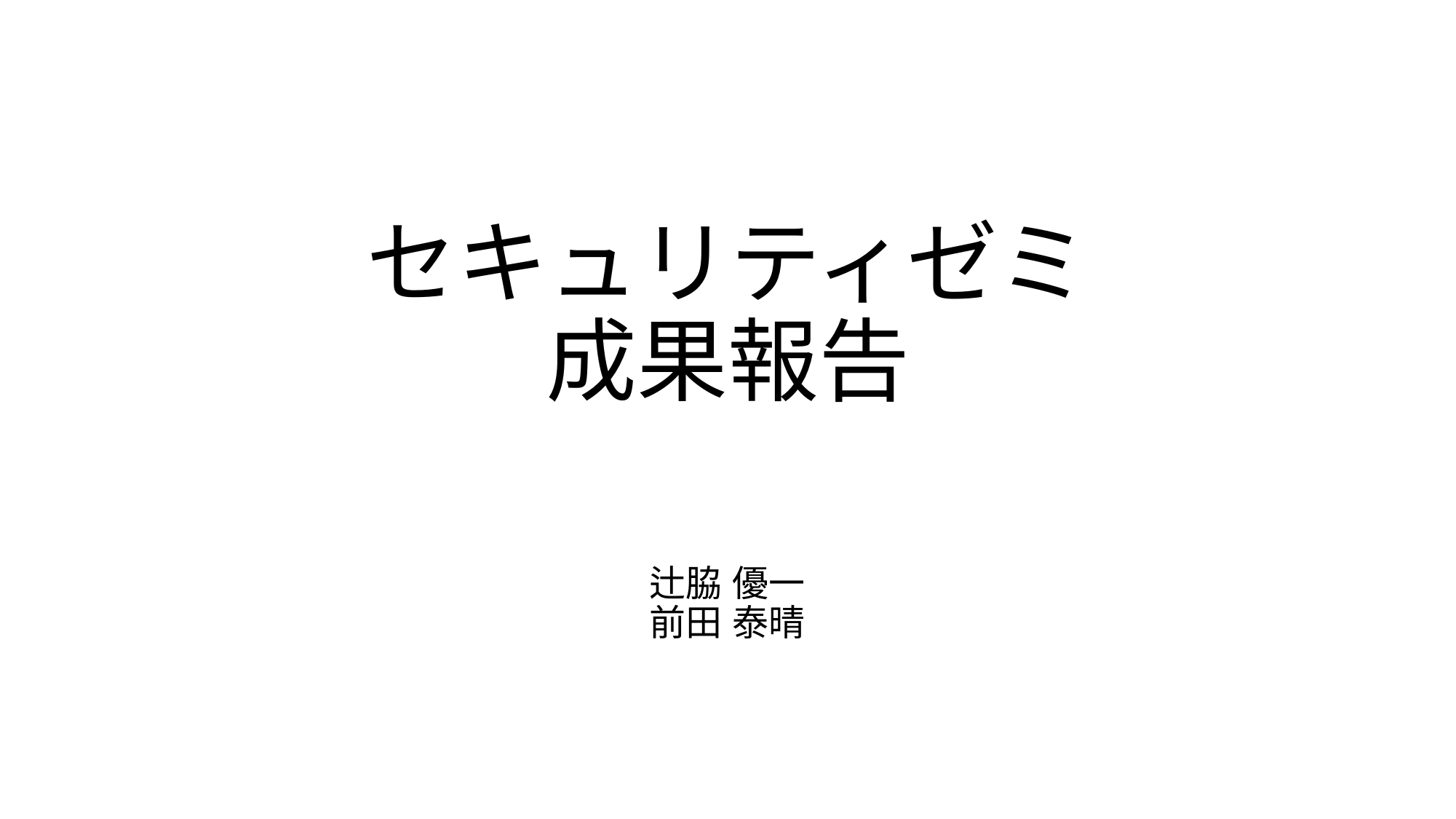

# セキュリティゼミ 成果報告
辻脇 優一
前田 泰晴